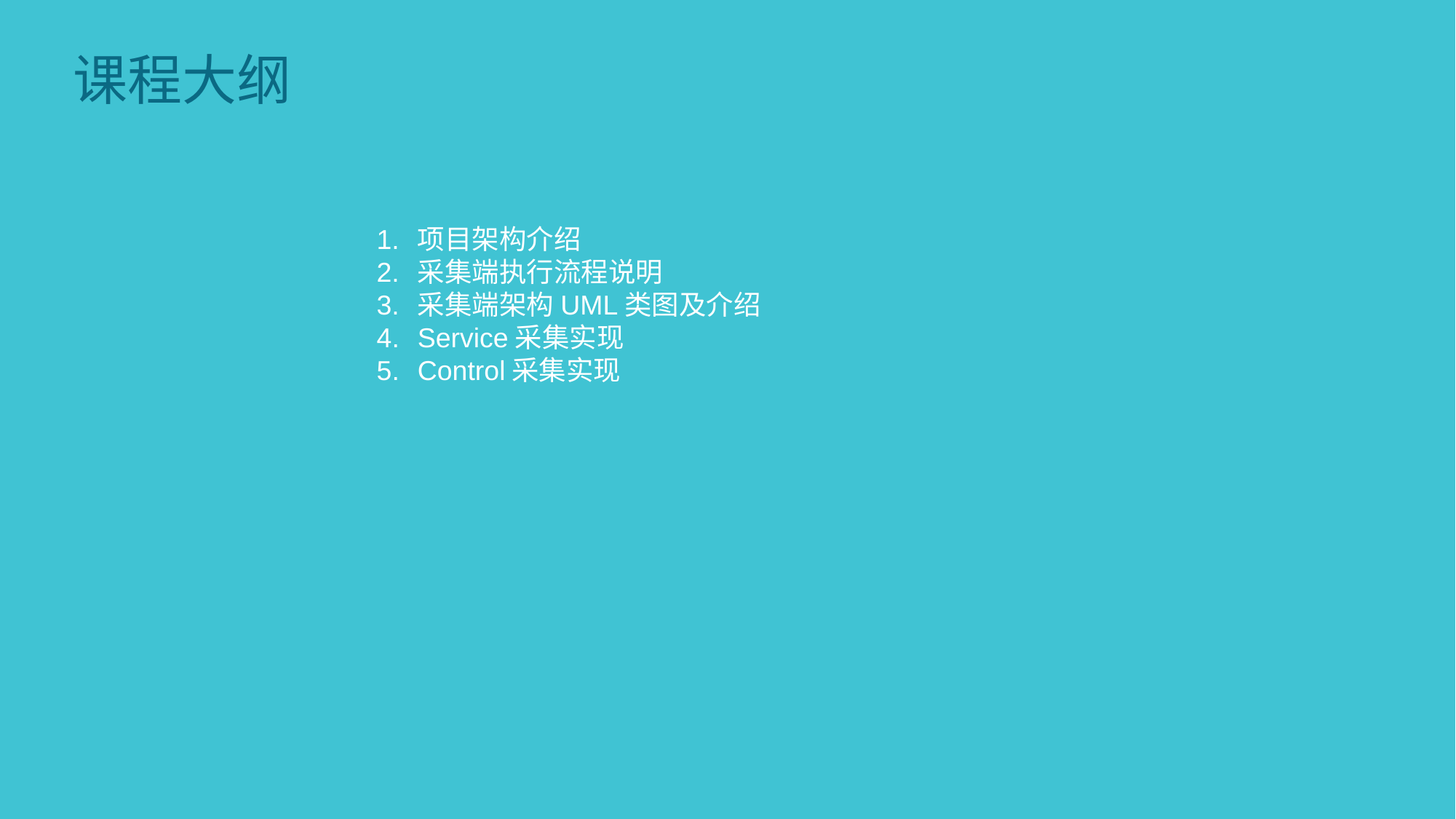

课程大纲
项目架构介绍
采集端执行流程说明
采集端架构UML类图及介绍
Service采集实现
Control采集实现